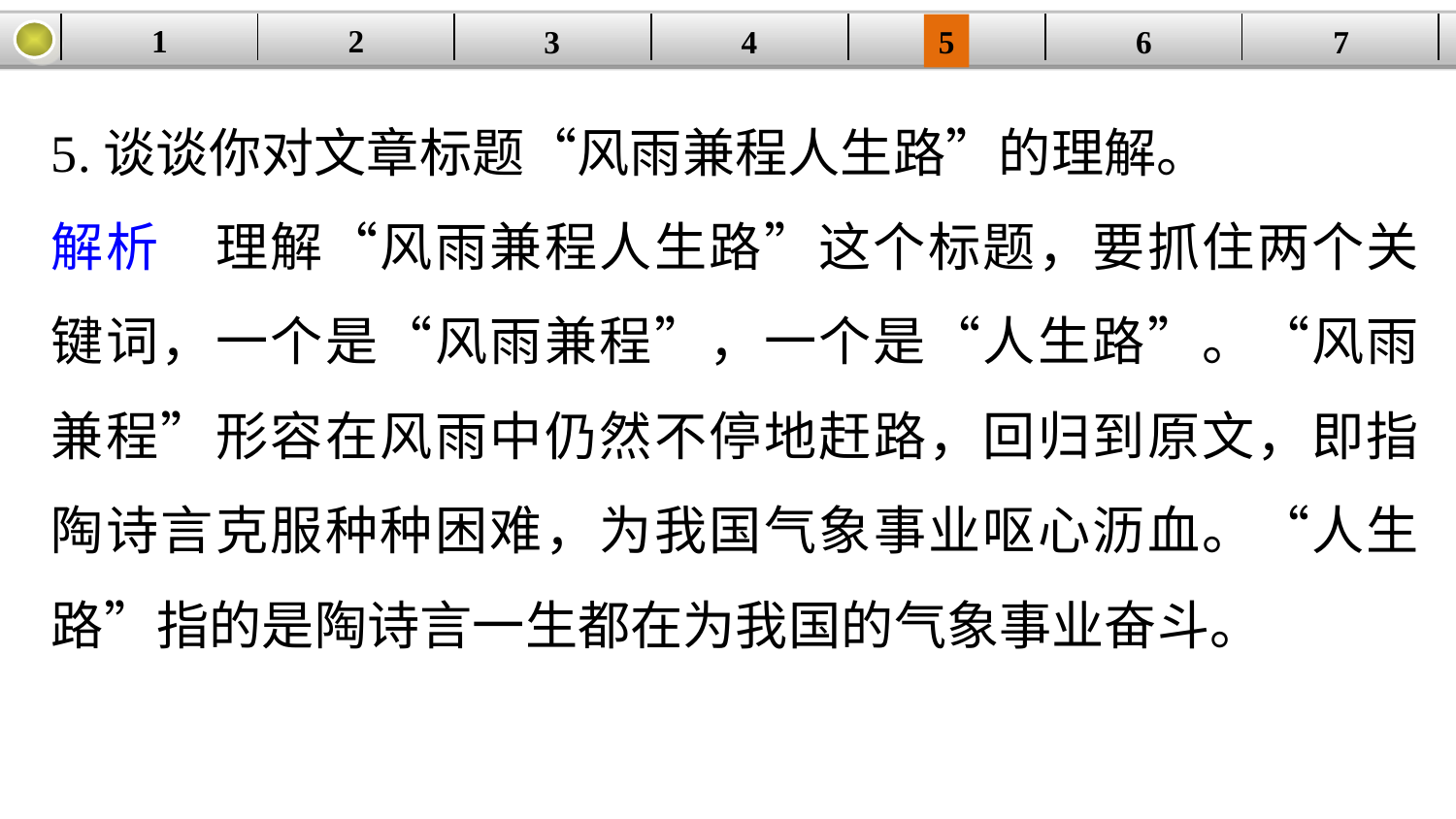

1
2
|  |  |  |  |  |  |  |
| --- | --- | --- | --- | --- | --- | --- |
3
4
5
6
7

5.谈谈你对文章标题“风雨兼程人生路”的理解。
解析　理解“风雨兼程人生路”这个标题，要抓住两个关键词，一个是“风雨兼程”，一个是“人生路”。“风雨兼程”形容在风雨中仍然不停地赶路，回归到原文，即指陶诗言克服种种困难，为我国气象事业呕心沥血。“人生路”指的是陶诗言一生都在为我国的气象事业奋斗。